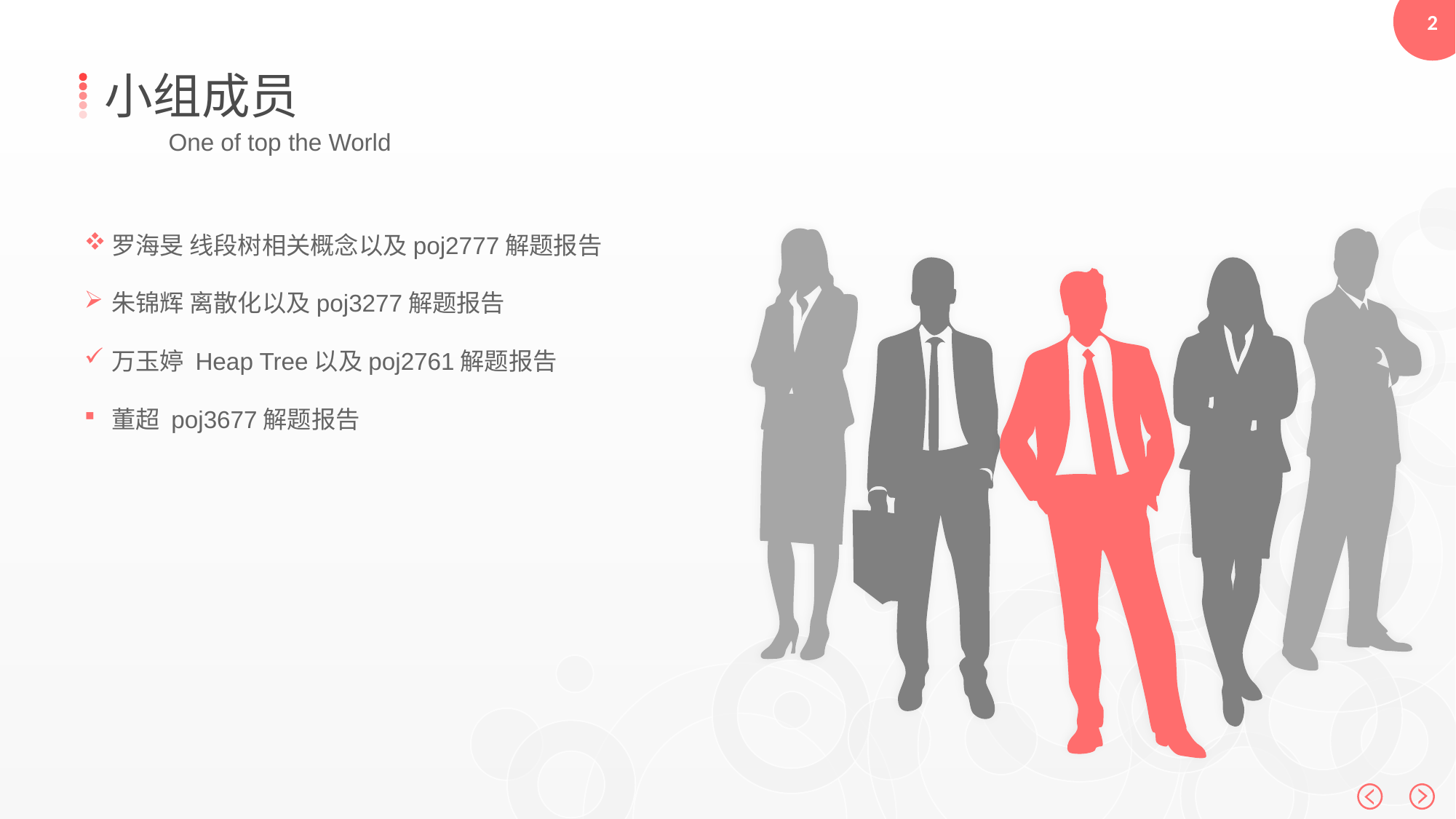

小组成员
One of top the World

罗海旻 线段树相关概念以及poj2777解题报告

朱锦辉 离散化以及poj3277解题报告

万玉婷 Heap Tree以及poj2761解题报告

董超 poj3677解题报告